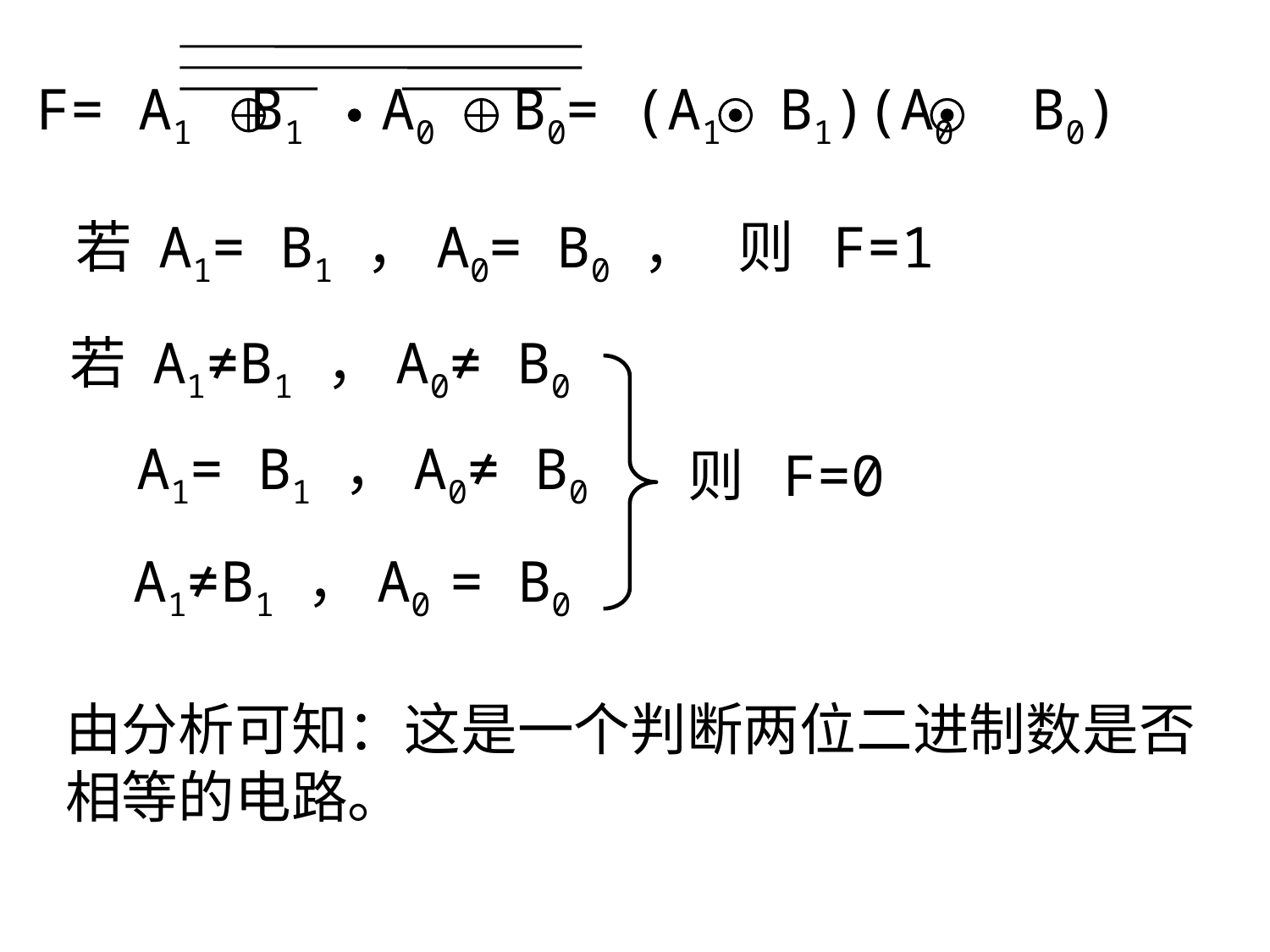

F= A1   B1    A0    B0= (A1   B1)(A0    B0)

若 A1= B1 ，A0= B0 ，   则  F=1
若 A1≠B1 ，A0≠ B0

则  F=0
A1= B1 ，A0≠ B0
A1≠B1 ，A0 = B0
由分析可知：这是一个判断两位二进制数是否相等的电路。
8